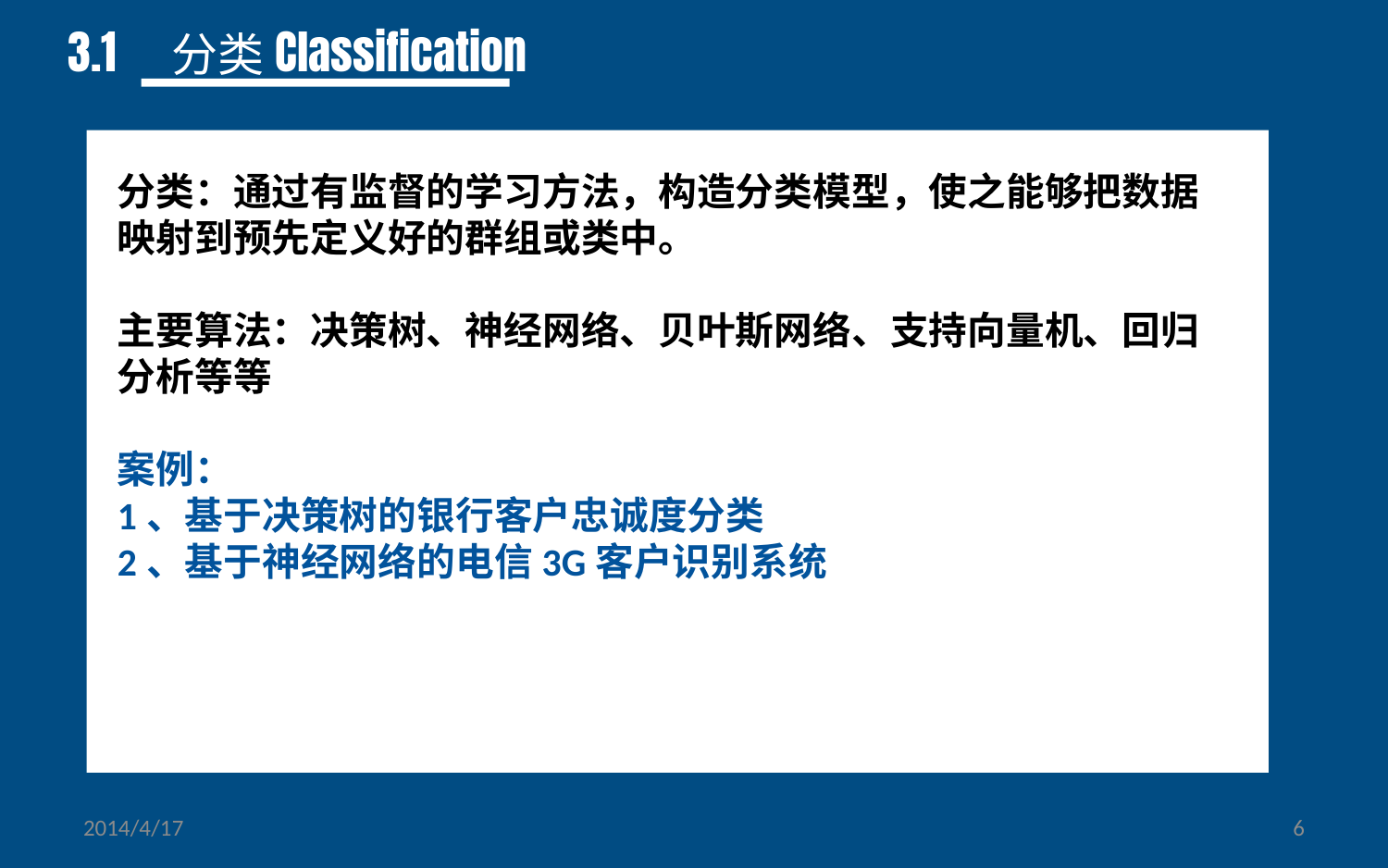

3.1    分类Classification

分类：通过有监督的学习方法，构造分类模型，使之能够把数据映射到预先定义好的群组或类中。

主要算法：决策树、神经网络、贝叶斯网络、支持向量机、回归分析等等

案例：
1、基于决策树的银行客户忠诚度分类
2、基于神经网络的电信3G客户识别系统

2014/4/17
6